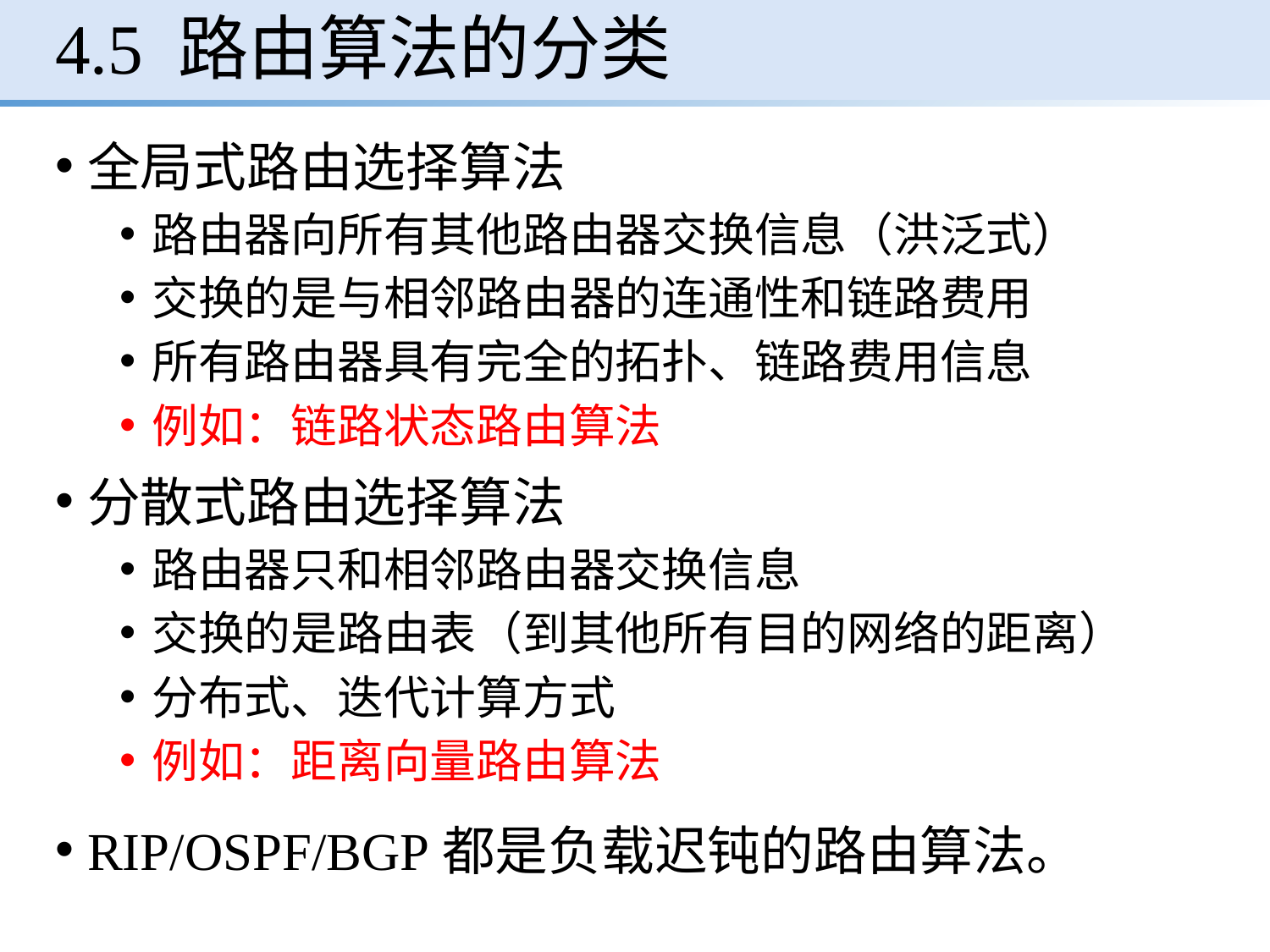

4.5 路由算法的分类
全局式路由选择算法
路由器向所有其他路由器交换信息（洪泛式）
交换的是与相邻路由器的连通性和链路费用
所有路由器具有完全的拓扑、链路费用信息
例如：链路状态路由算法
分散式路由选择算法
路由器只和相邻路由器交换信息
交换的是路由表（到其他所有目的网络的距离）
分布式、迭代计算方式
例如：距离向量路由算法
RIP/OSPF/BGP都是负载迟钝的路由算法。